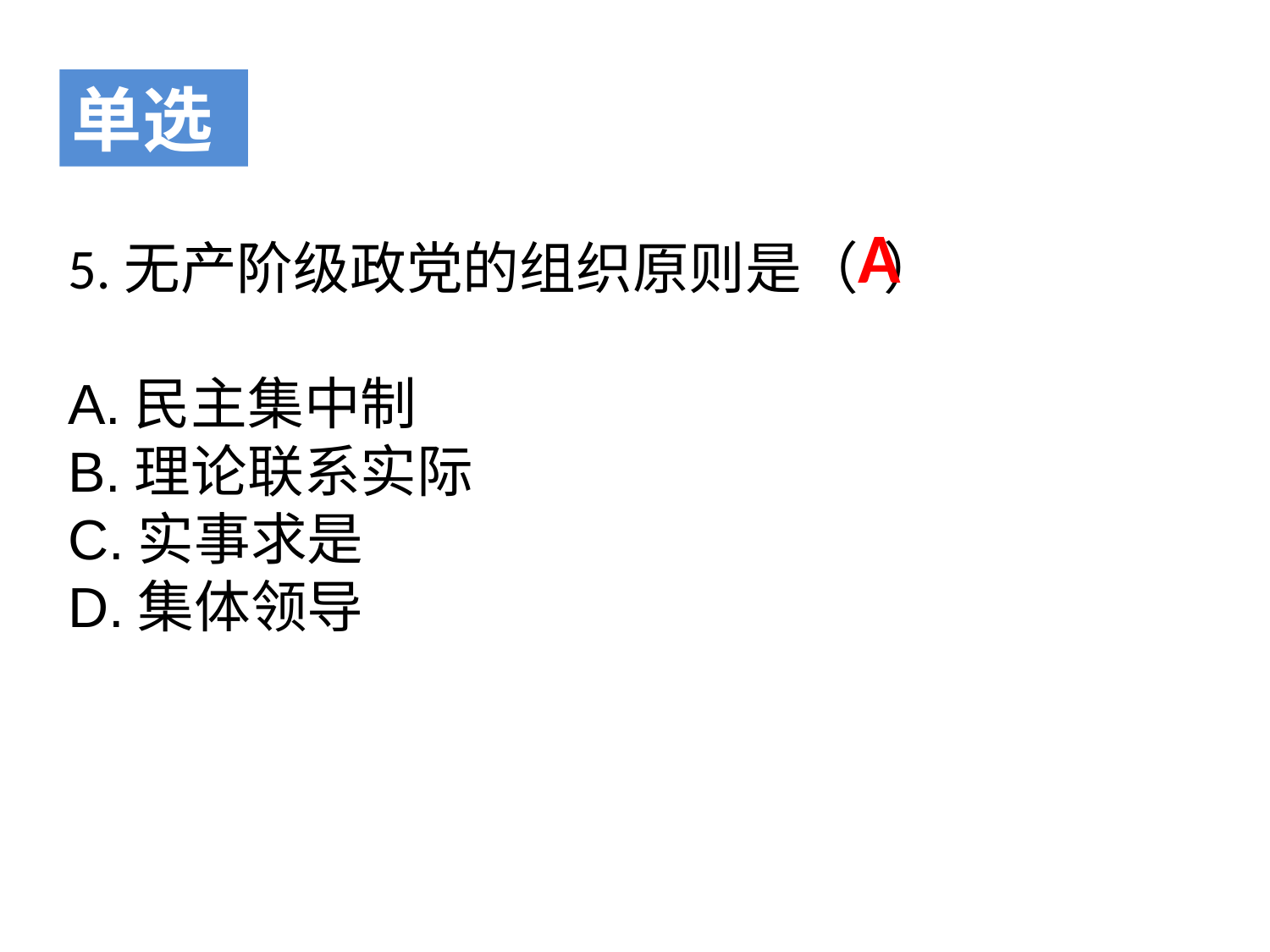

单选
A
5.无产阶级政党的组织原则是（  ）

A.民主集中制
B.理论联系实际
C.实事求是
D.集体领导